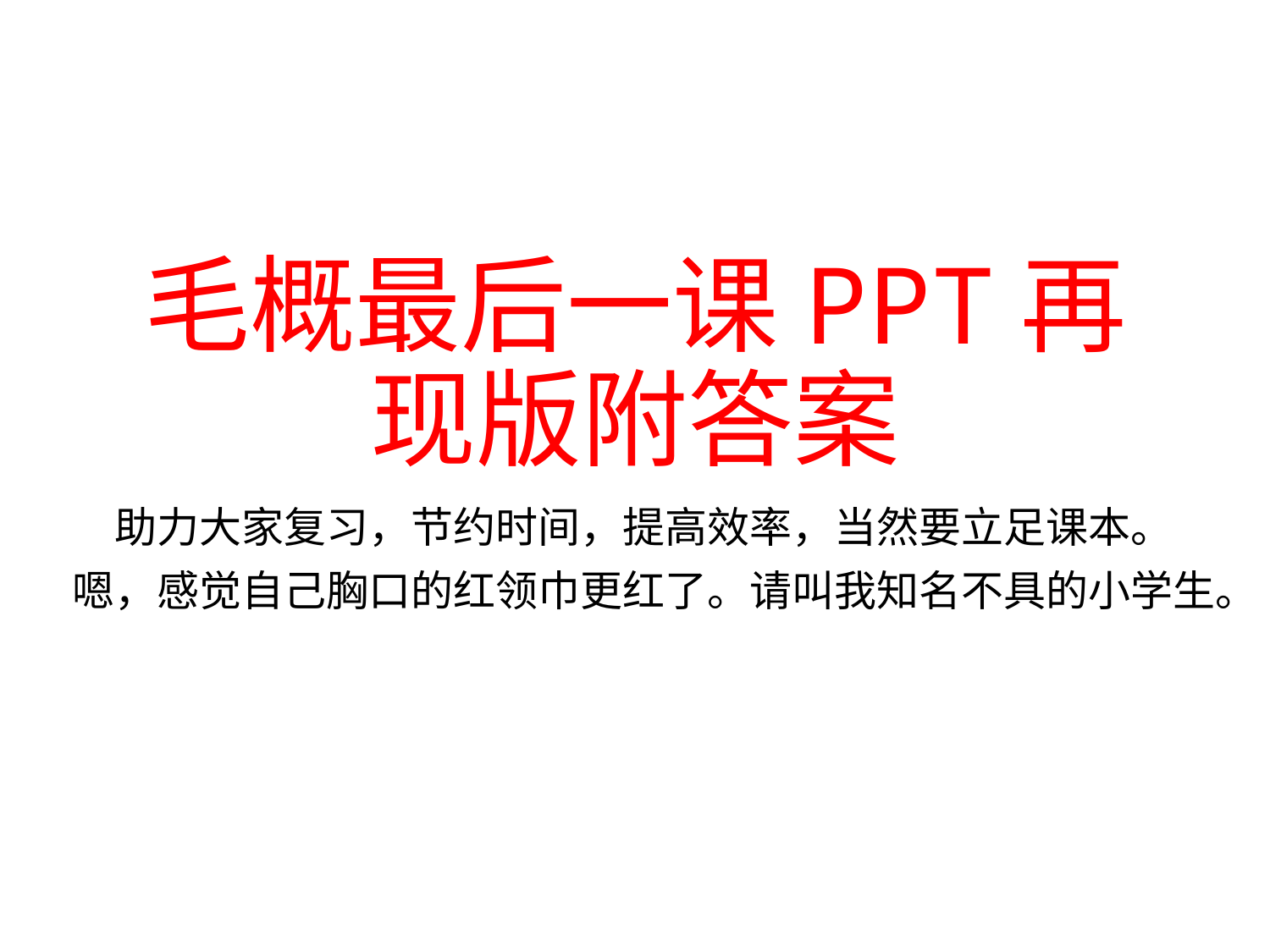

# 毛概最后一课PPT再现版附答案
助力大家复习，节约时间，提高效率，当然要立足课本。
嗯，感觉自己胸口的红领巾更红了。请叫我知名不具的小学生。